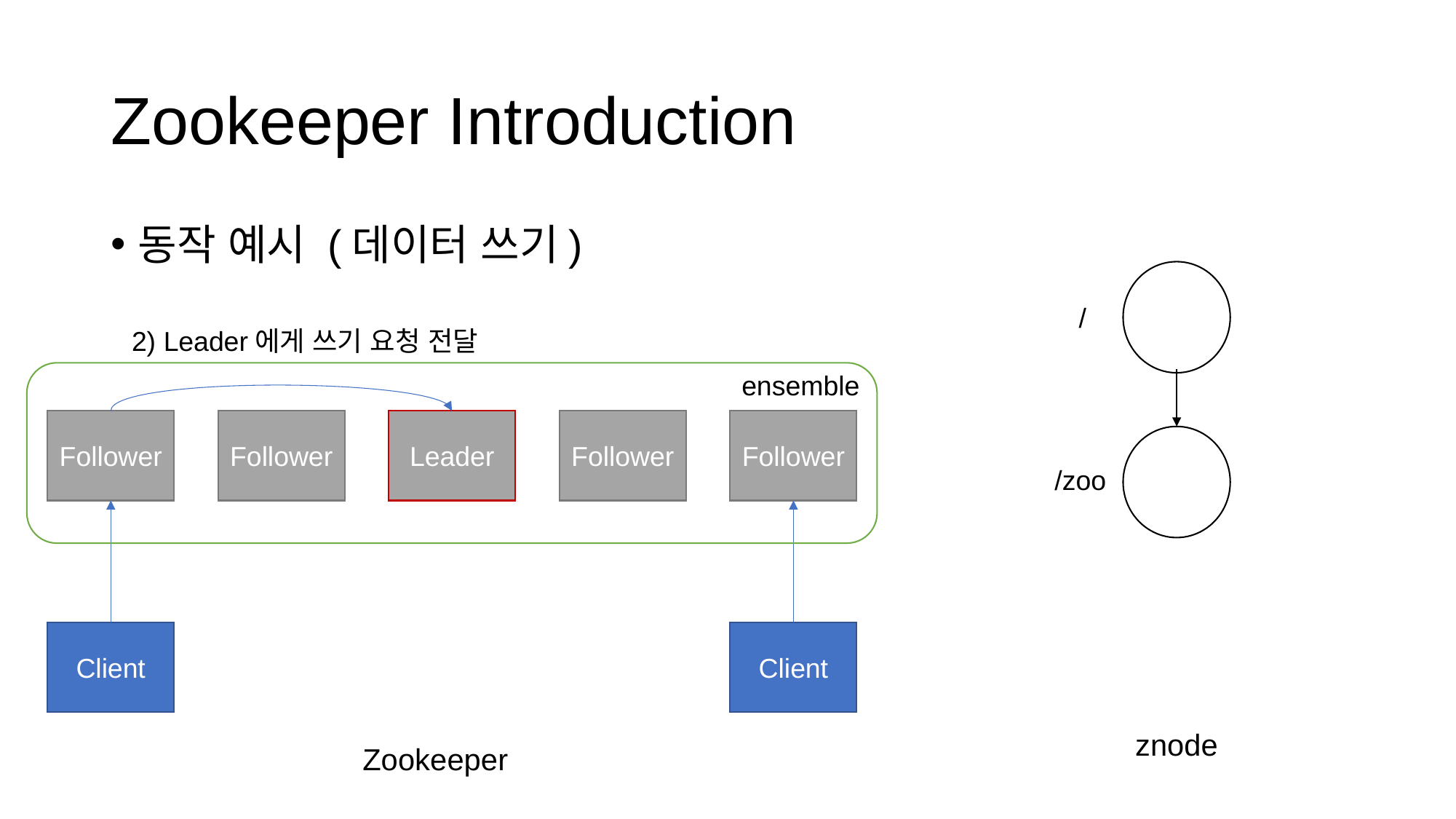

# Zookeeper Introduction
동작 예시 (데이터 쓰기)

/
2) Leader에게 쓰기 요청 전달

ensemble
Follower
Follower
Leader
Follower
Follower

/zoo
Client
Client
znode
Zookeeper